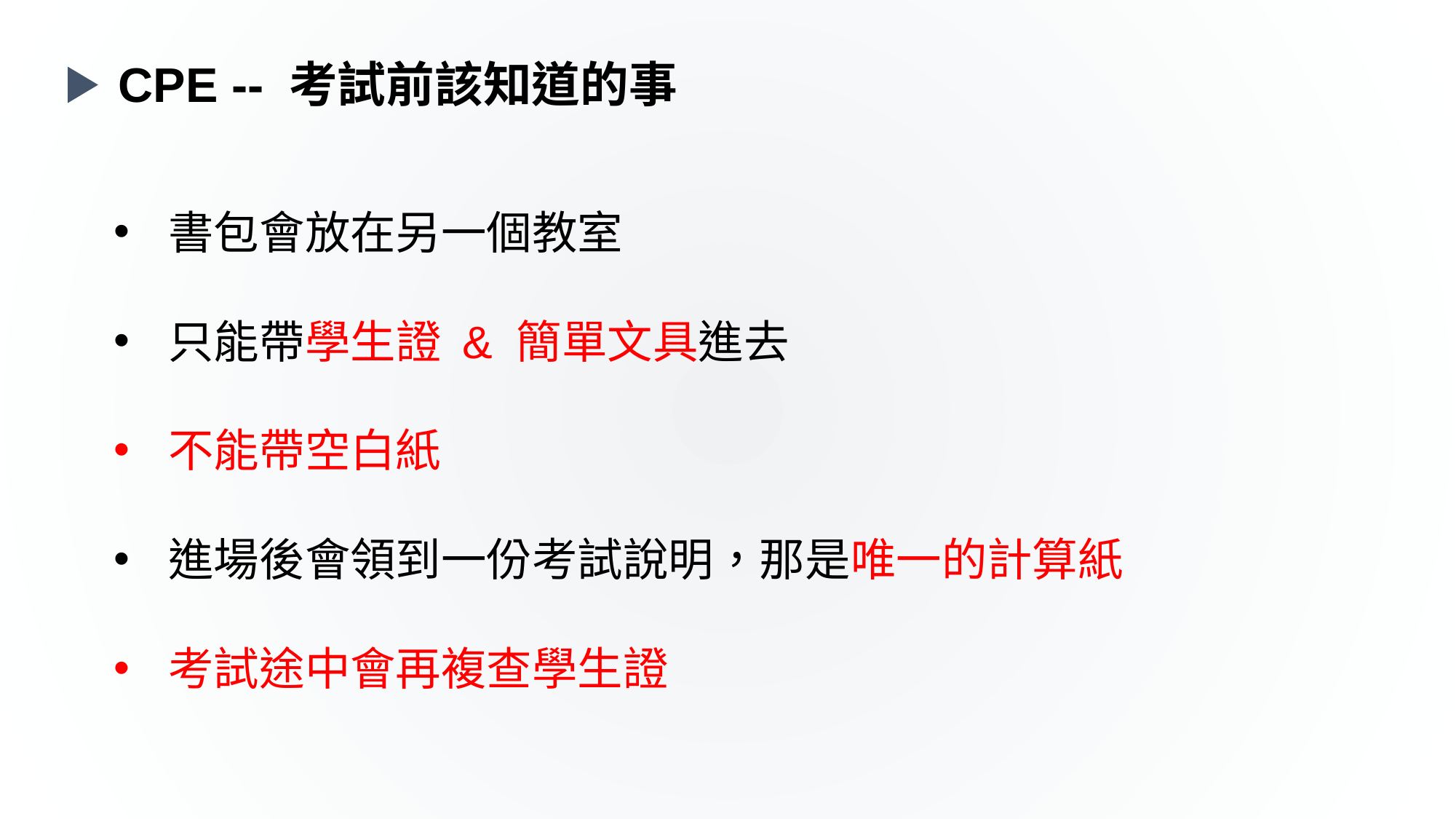

CPE -- 考試前該知道的事

書包會放在另一個教室

只能帶學生證 & 簡單文具進去

不能帶空白紙

進場後會領到一份考試說明，那是唯一的計算紙

考試途中會再複查學生證